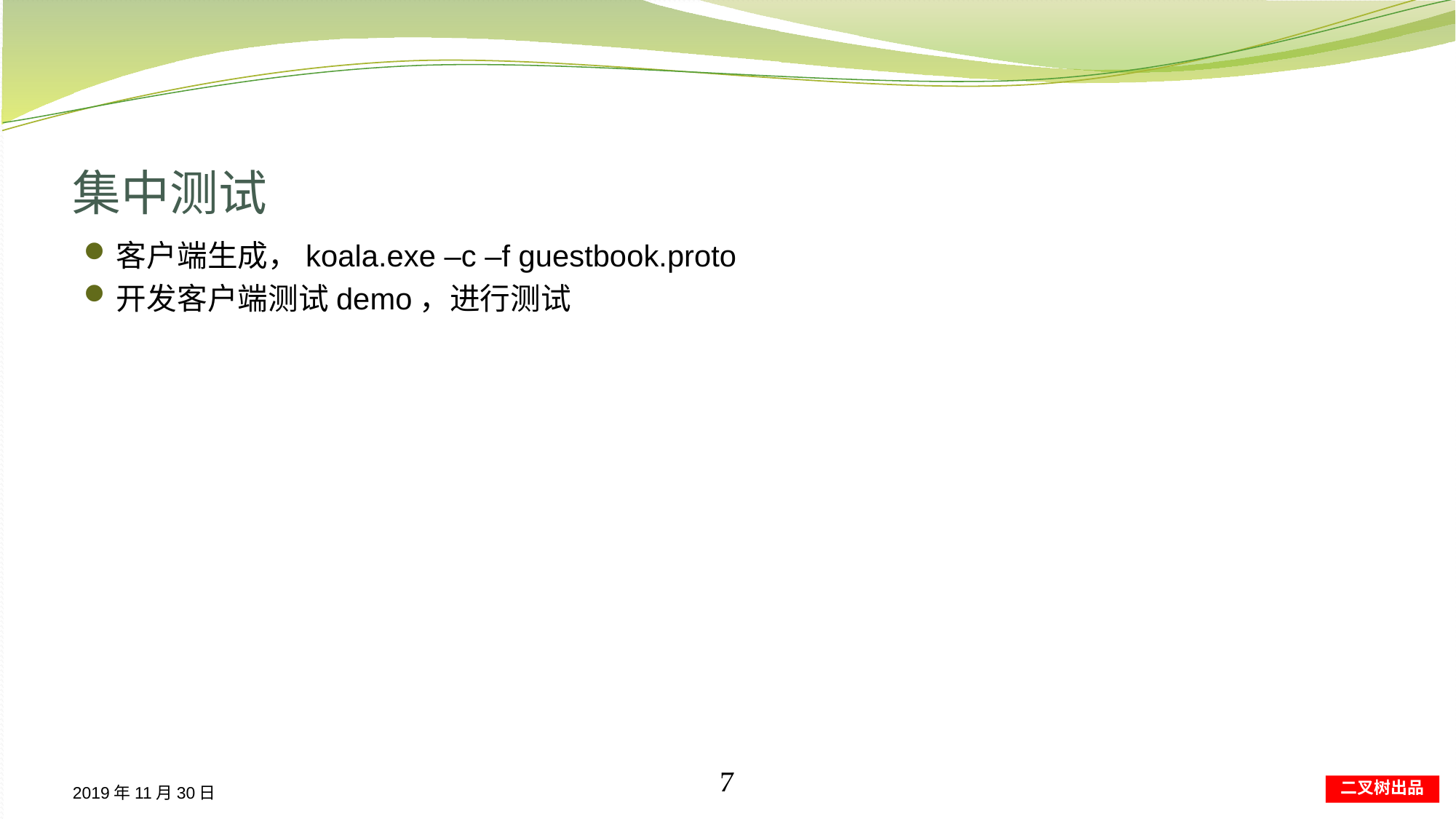

# 集中测试
客户端生成，koala.exe –c –f guestbook.proto
开发客户端测试demo，进行测试
2019年11月30日
7
二叉树出品